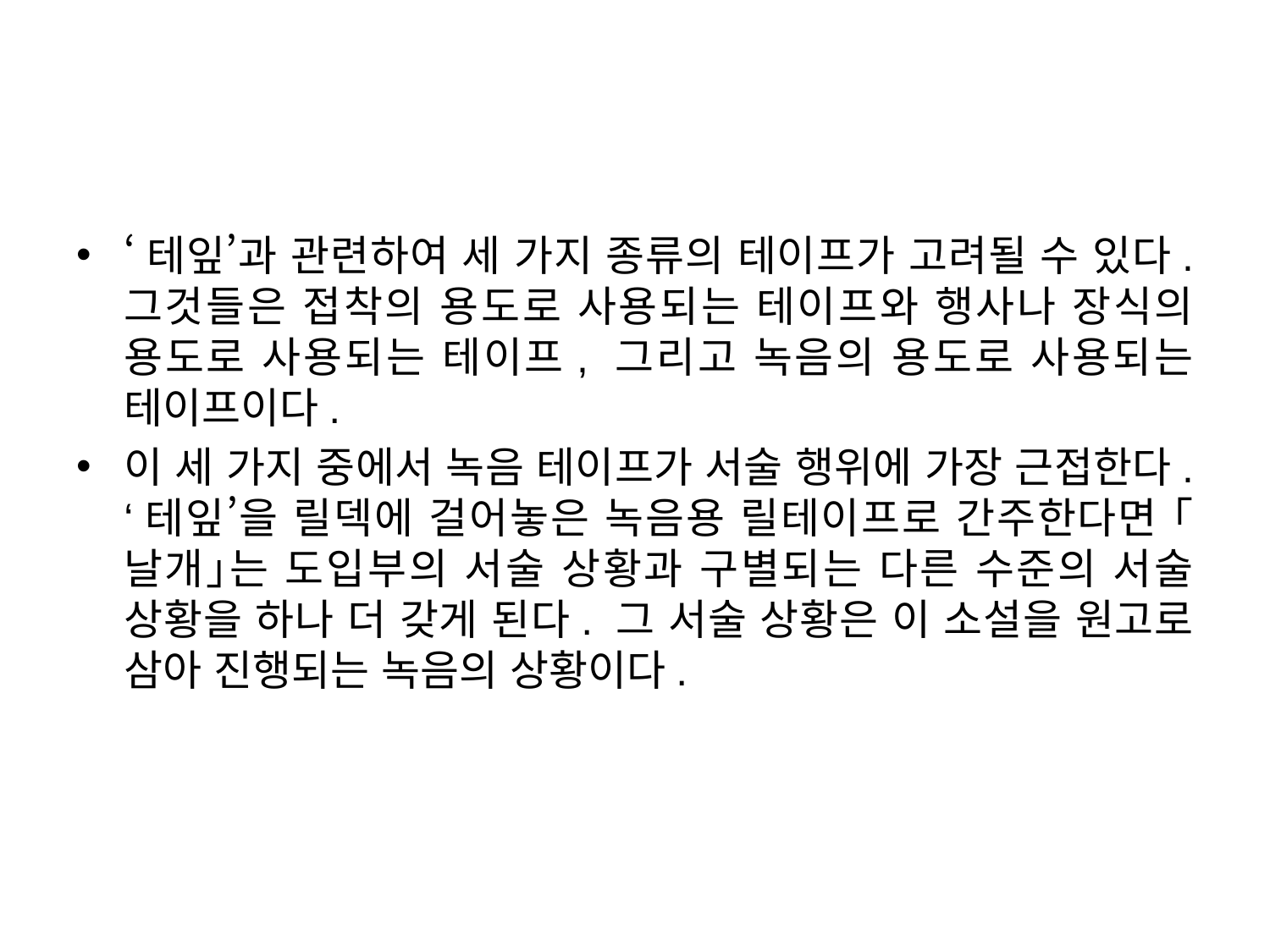

‘테잎’과 관련하여 세 가지 종류의 테이프가 고려될 수 있다. 그것들은 접착의 용도로 사용되는 테이프와 행사나 장식의 용도로 사용되는 테이프, 그리고 녹음의 용도로 사용되는 테이프이다.
이 세 가지 중에서 녹음 테이프가 서술 행위에 가장 근접한다. ‘테잎’을 릴덱에 걸어놓은 녹음용 릴테이프로 간주한다면 ｢날개｣는 도입부의 서술 상황과 구별되는 다른 수준의 서술 상황을 하나 더 갖게 된다. 그 서술 상황은 이 소설을 원고로 삼아 진행되는 녹음의 상황이다.